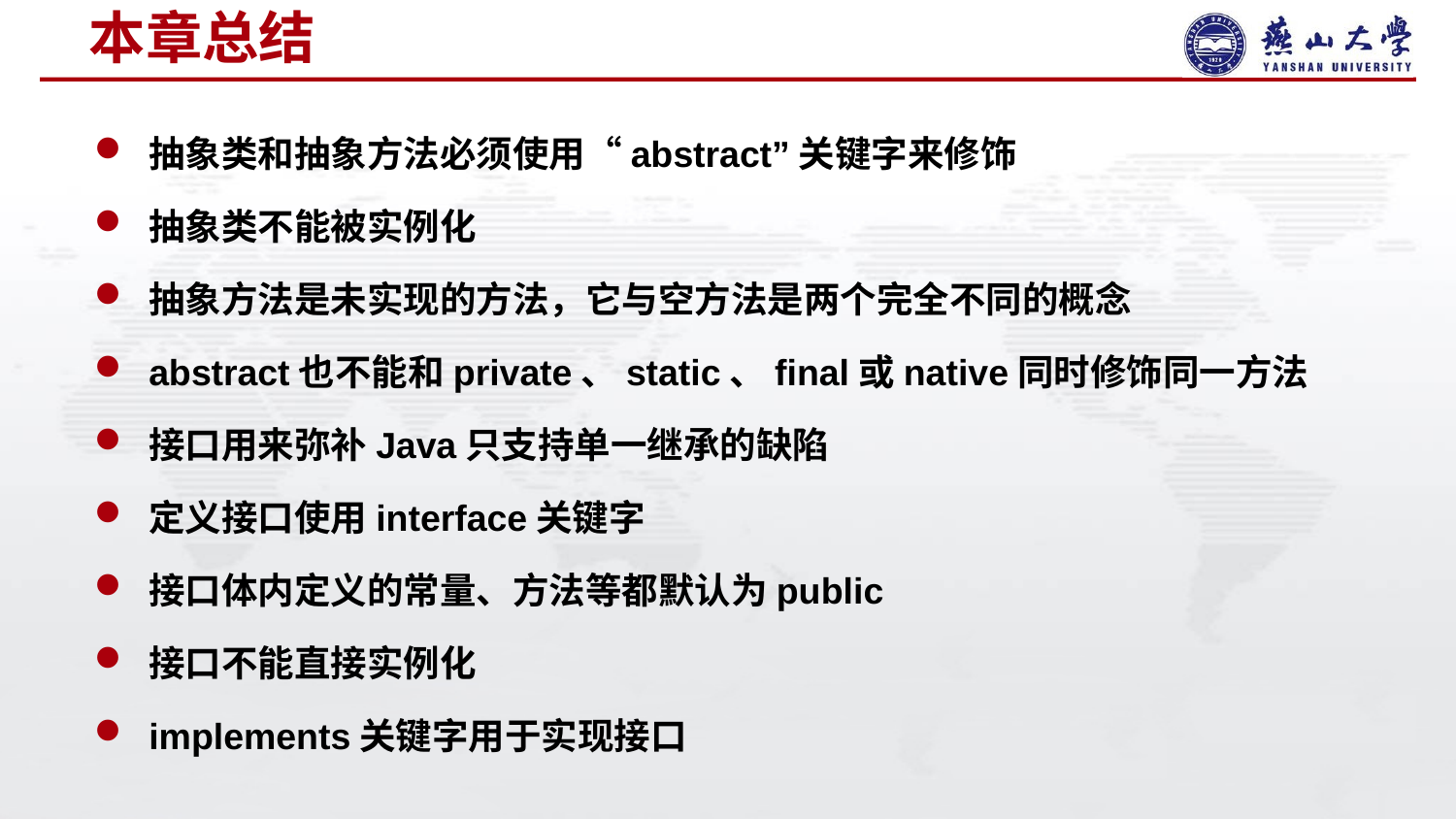

# 本章总结
抽象类和抽象方法必须使用“abstract”关键字来修饰
抽象类不能被实例化
抽象方法是未实现的方法，它与空方法是两个完全不同的概念
abstract也不能和private、static、final或native同时修饰同一方法
接口用来弥补Java只支持单一继承的缺陷
定义接口使用interface关键字
接口体内定义的常量、方法等都默认为public
接口不能直接实例化
implements关键字用于实现接口